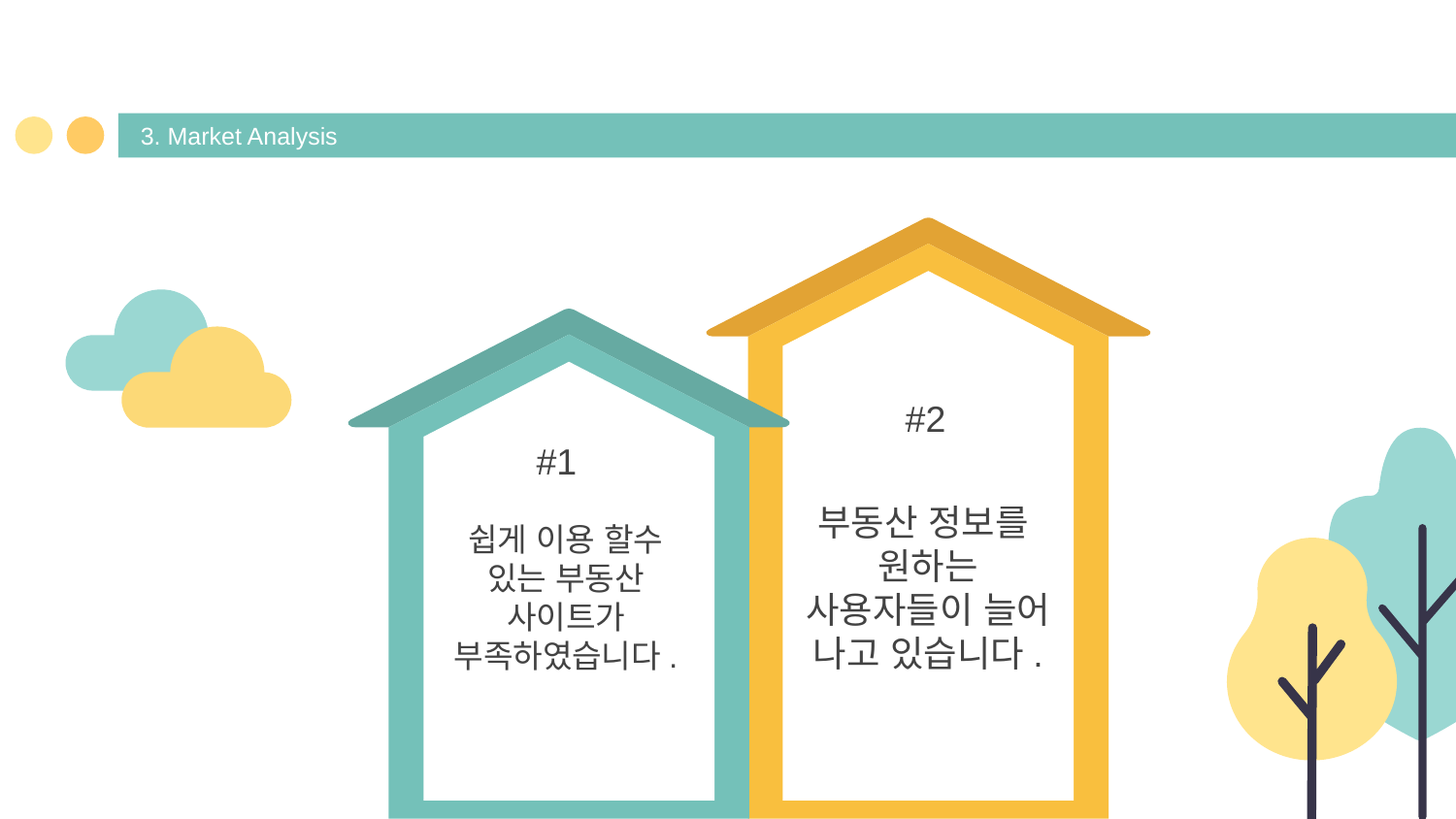

# 3. Market Analysis

#2
#1

부동산 정보를
원하는 사용자들이 늘어 나고 있습니다.
쉽게 이용 할수 있는 부동산 사이트가 부족하였습니다.